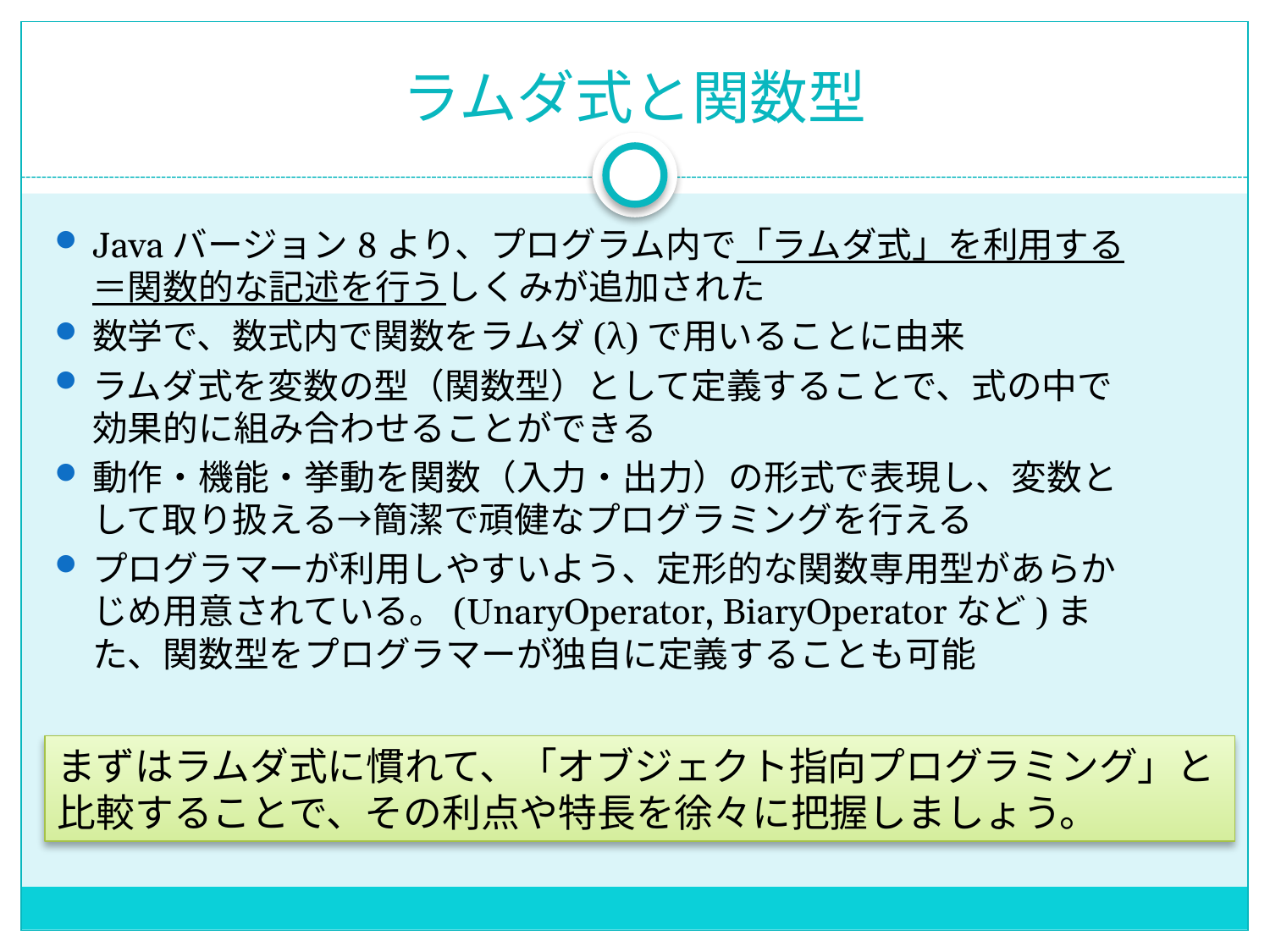

# ラムダ式と関数型
Javaバージョン8より、プログラム内で「ラムダ式」を利用する＝関数的な記述を行うしくみが追加された
数学で、数式内で関数をラムダ(λ)で用いることに由来
ラムダ式を変数の型（関数型）として定義することで、式の中で効果的に組み合わせることができる
動作・機能・挙動を関数（入力・出力）の形式で表現し、変数として取り扱える→簡潔で頑健なプログラミングを行える
プログラマーが利用しやすいよう、定形的な関数専用型があらかじめ用意されている。(UnaryOperator, BiaryOperatorなど)また、関数型をプログラマーが独自に定義することも可能
まずはラムダ式に慣れて、「オブジェクト指向プログラミング」と比較することで、その利点や特長を徐々に把握しましょう。